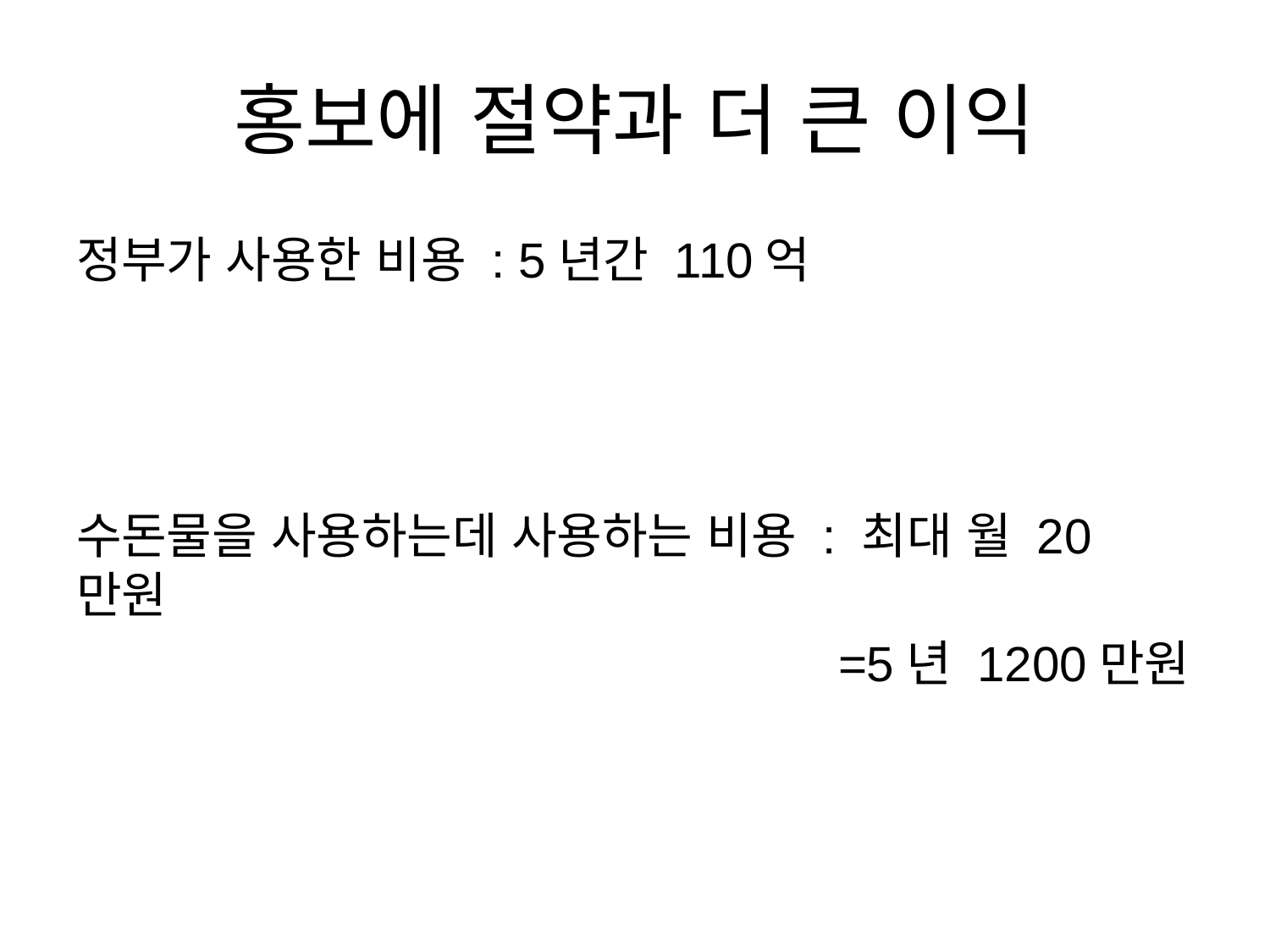

# 홍보에 절약과 더 큰 이익
정부가 사용한 비용 : 5년간 110억

수돈물을 사용하는데 사용하는 비용 : 최대 월 20만원
						=5년 1200만원